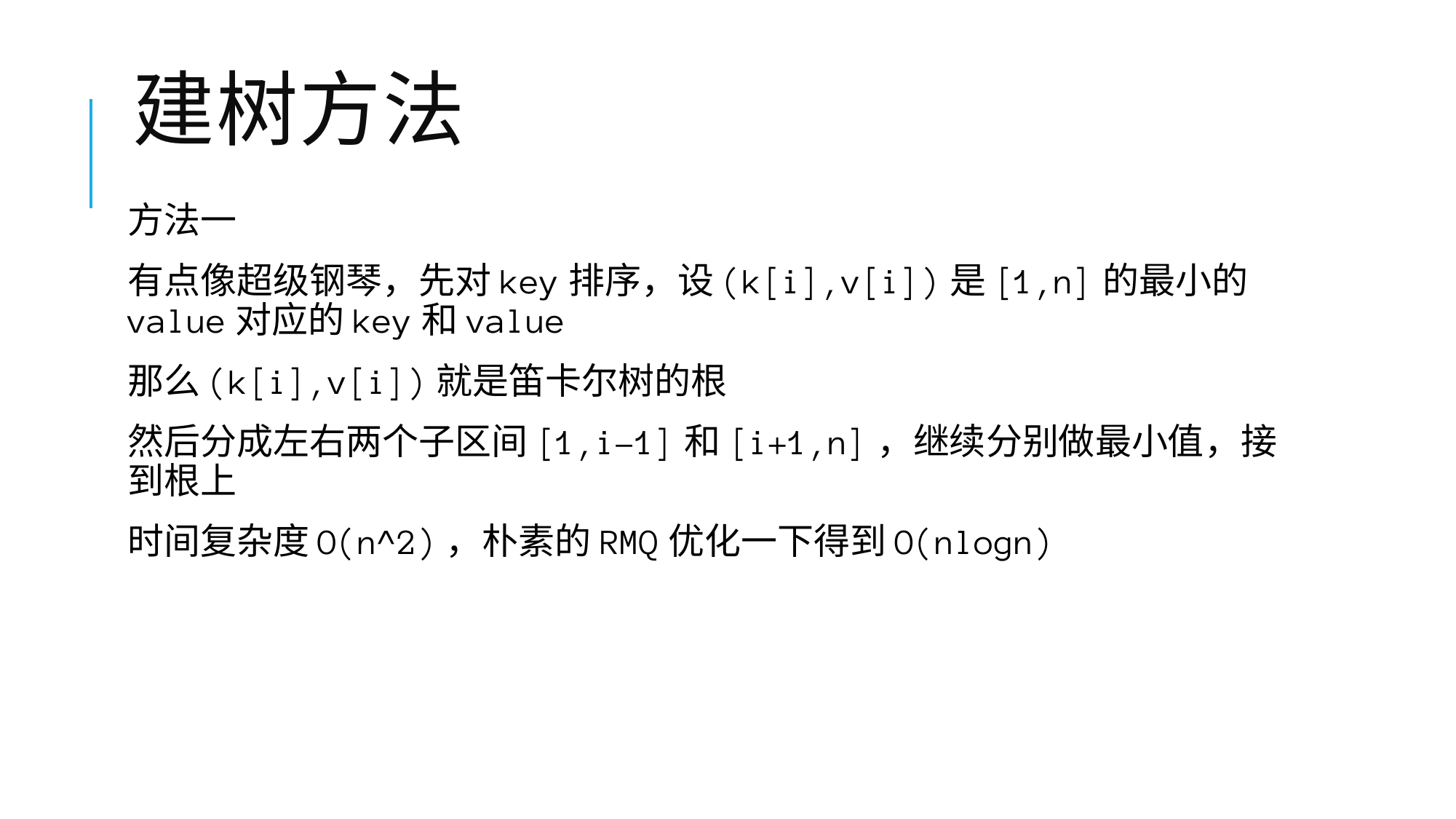

# 建树方法
方法一
有点像超级钢琴，先对key排序，设(k[i],v[i])是[1,n]的最小的value对应的key和value
那么(k[i],v[i])就是笛卡尔树的根
然后分成左右两个子区间[1,i-1]和[i+1,n]，继续分别做最小值，接到根上
时间复杂度O(n^2)，朴素的RMQ优化一下得到O(nlogn)